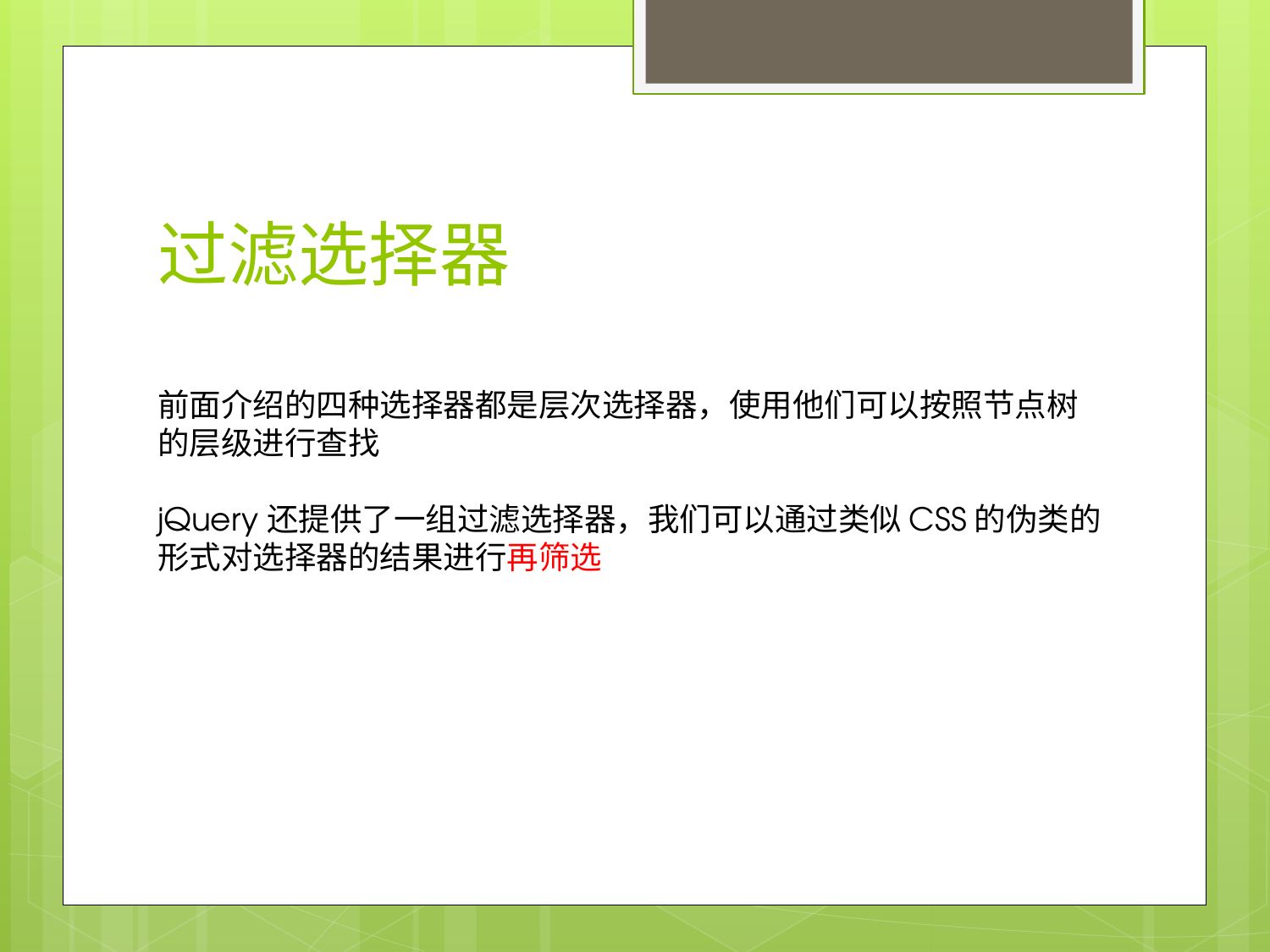

# 过滤选择器
前面介绍的四种选择器都是层次选择器，使用他们可以按照节点树的层级进行查找

jQuery还提供了一组过滤选择器，我们可以通过类似CSS的伪类的形式对选择器的结果进行再筛选